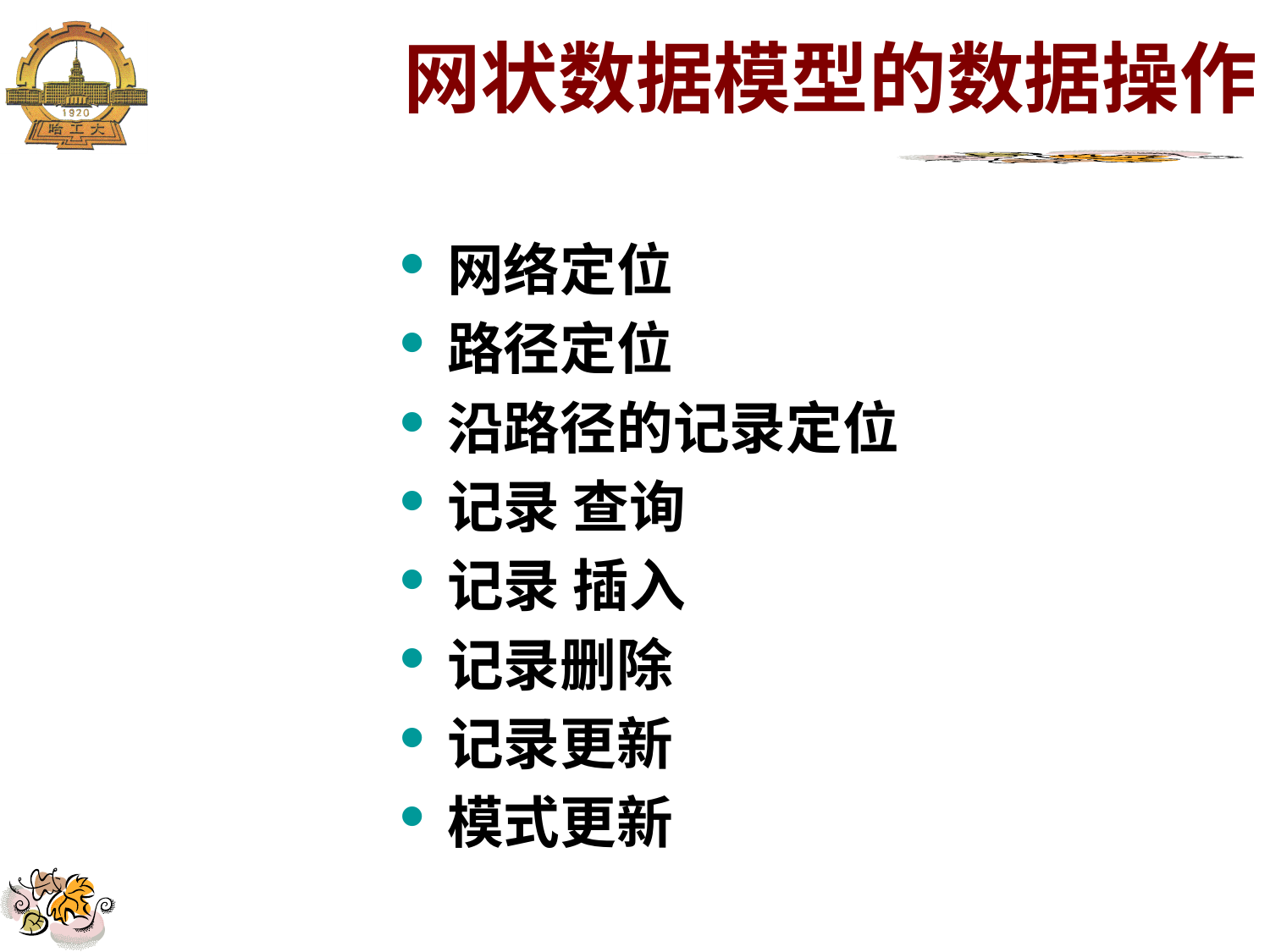

网状数据模型的数据操作
网络定位
路径定位
沿路径的记录定位
记录 查询
记录 插入
记录删除
记录更新
模式更新